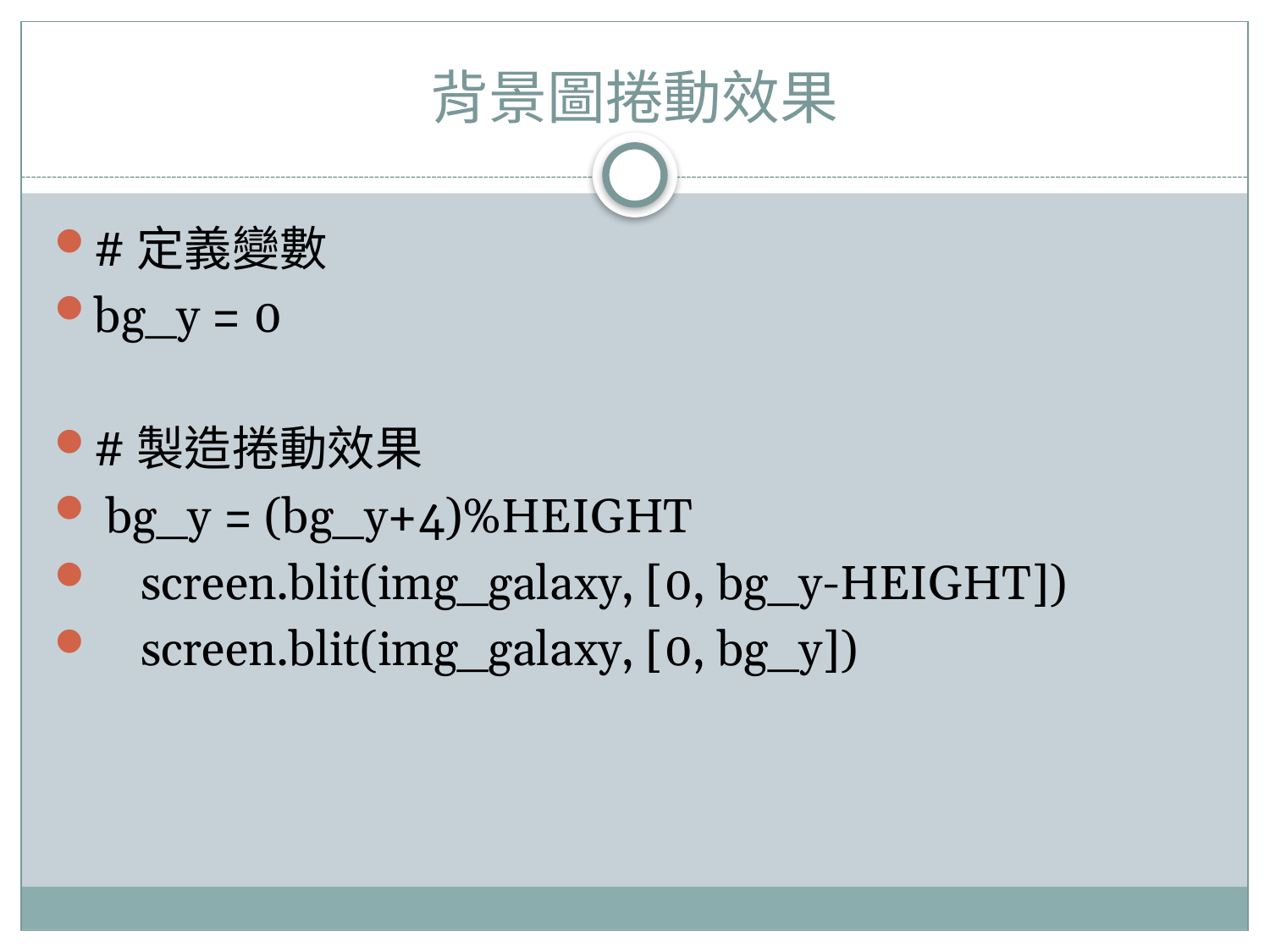

# 背景圖捲動效果
#定義變數
bg_y = 0

#製造捲動效果
 bg_y = (bg_y+4)%HEIGHT
    screen.blit(img_galaxy, [0, bg_y-HEIGHT])
    screen.blit(img_galaxy, [0, bg_y])